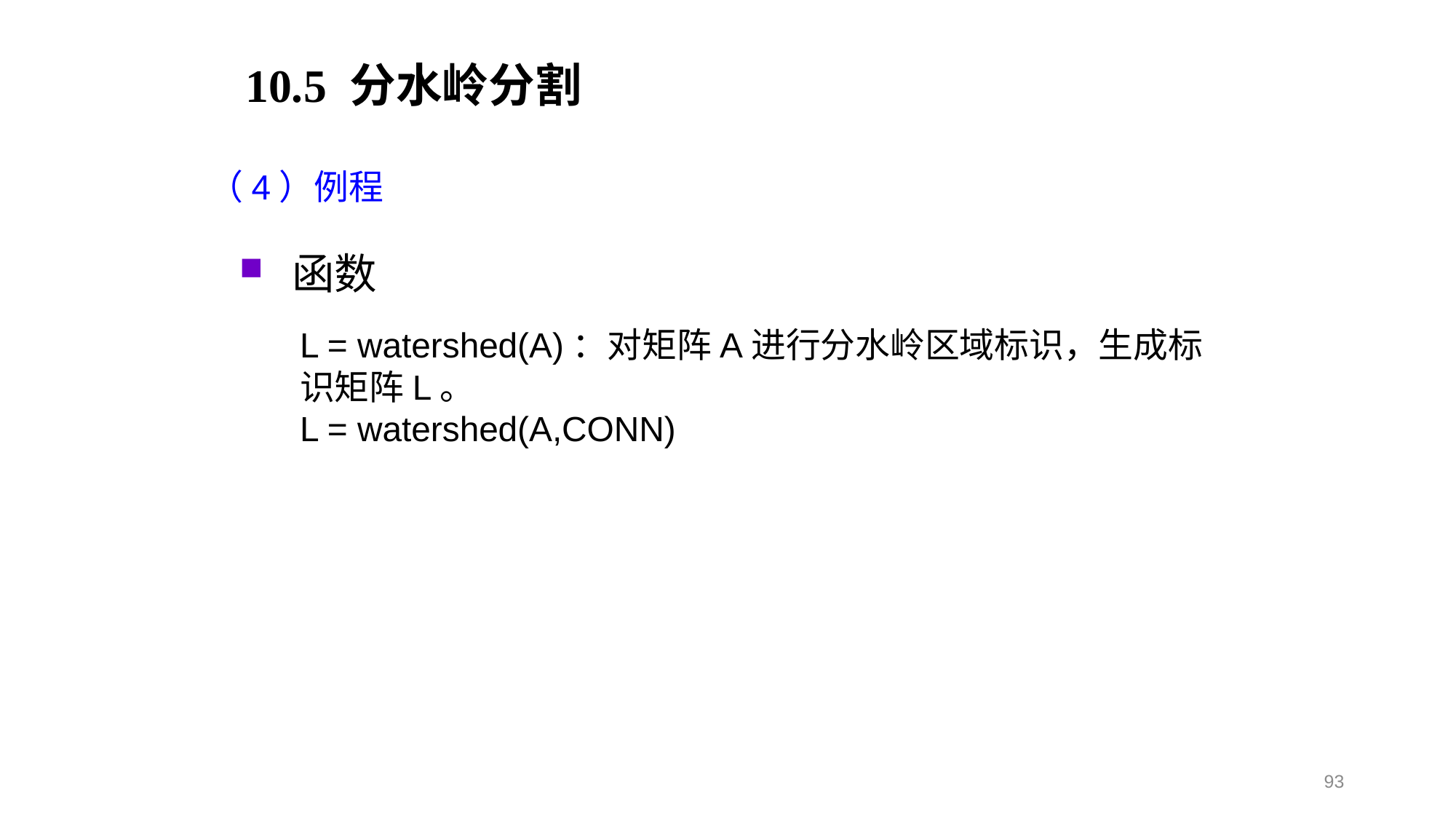

10.5 分水岭分割
（4）例程
函数
L = watershed(A)：对矩阵A进行分水岭区域标识，生成标识矩阵L。
L = watershed(A,CONN)
93